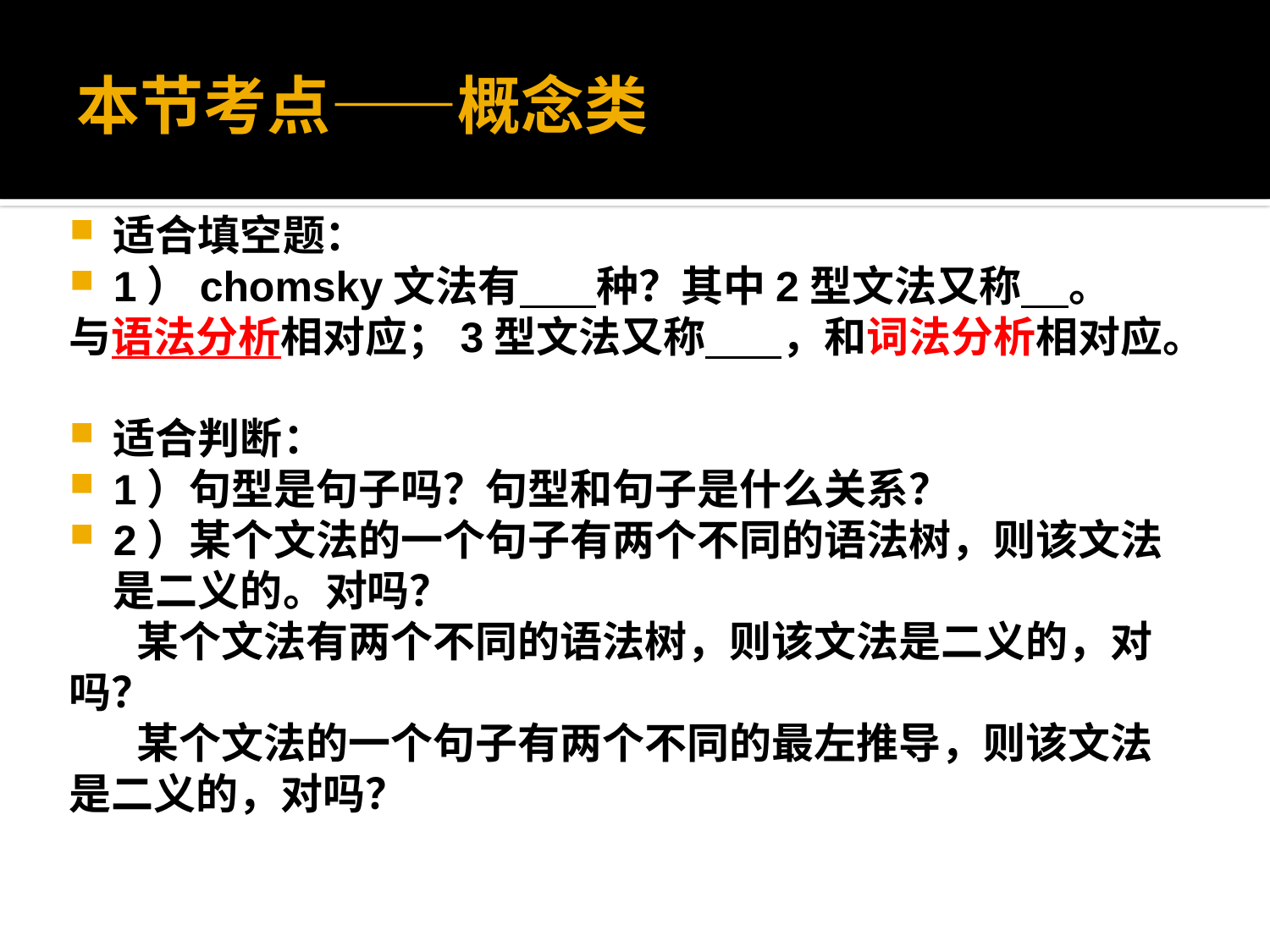

# 本节考点——概念类
适合填空题：
1）chomsky文法有        种？其中2型文法又称     。
与语法分析相对应；3型文法又称        ，和词法分析相对应。

适合判断：
1）句型是句子吗？句型和句子是什么关系？
2）某个文法的一个句子有两个不同的语法树，则该文法是二义的。对吗？
      某个文法有两个不同的语法树，则该文法是二义的，对吗？
      某个文法的一个句子有两个不同的最左推导，则该文法是二义的，对吗？